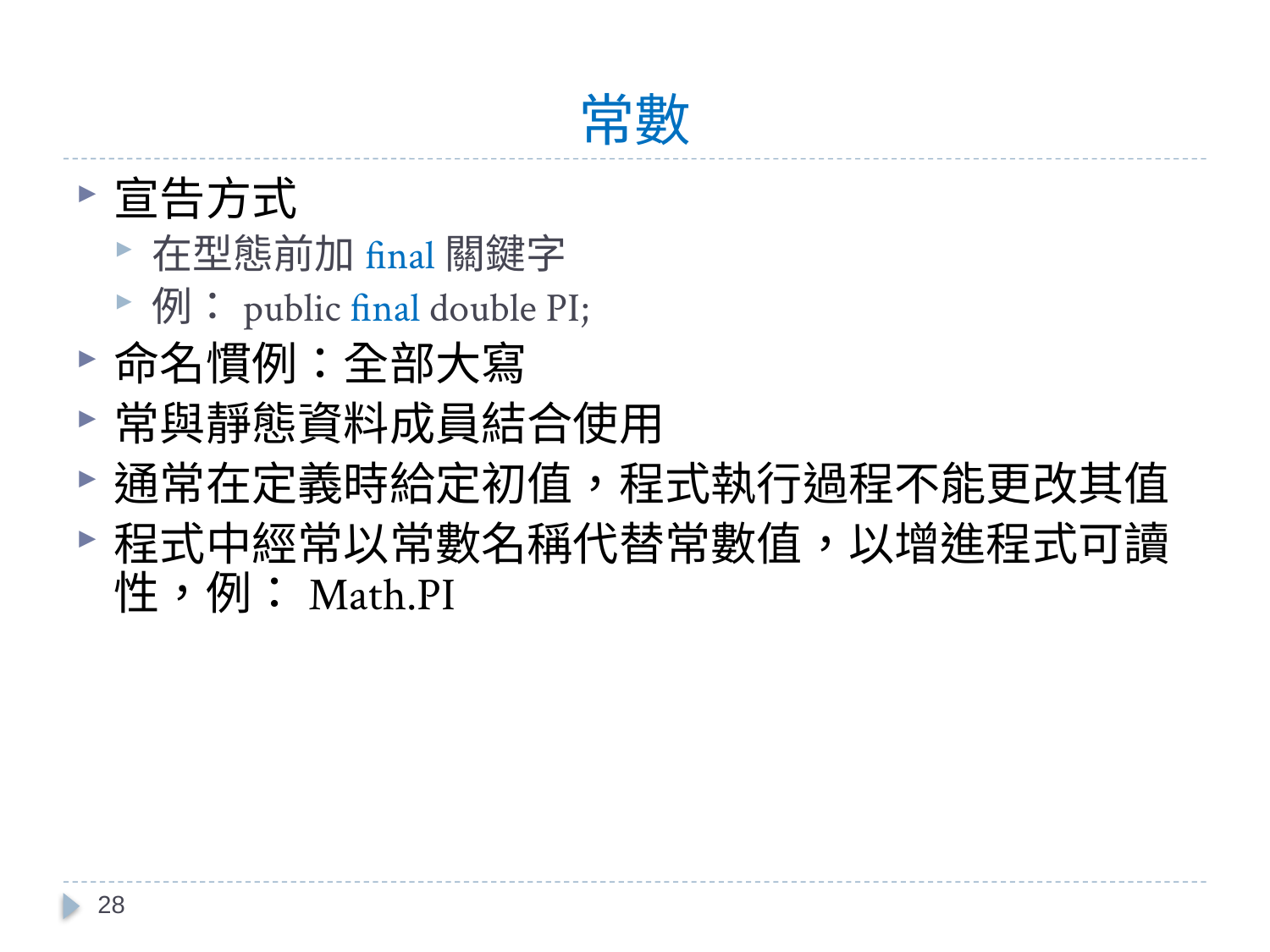

# 常數
宣告方式
在型態前加final關鍵字
例：public final double PI;
命名慣例：全部大寫
常與靜態資料成員結合使用
通常在定義時給定初值，程式執行過程不能更改其值
程式中經常以常數名稱代替常數值，以增進程式可讀性，例：Math.PI

28